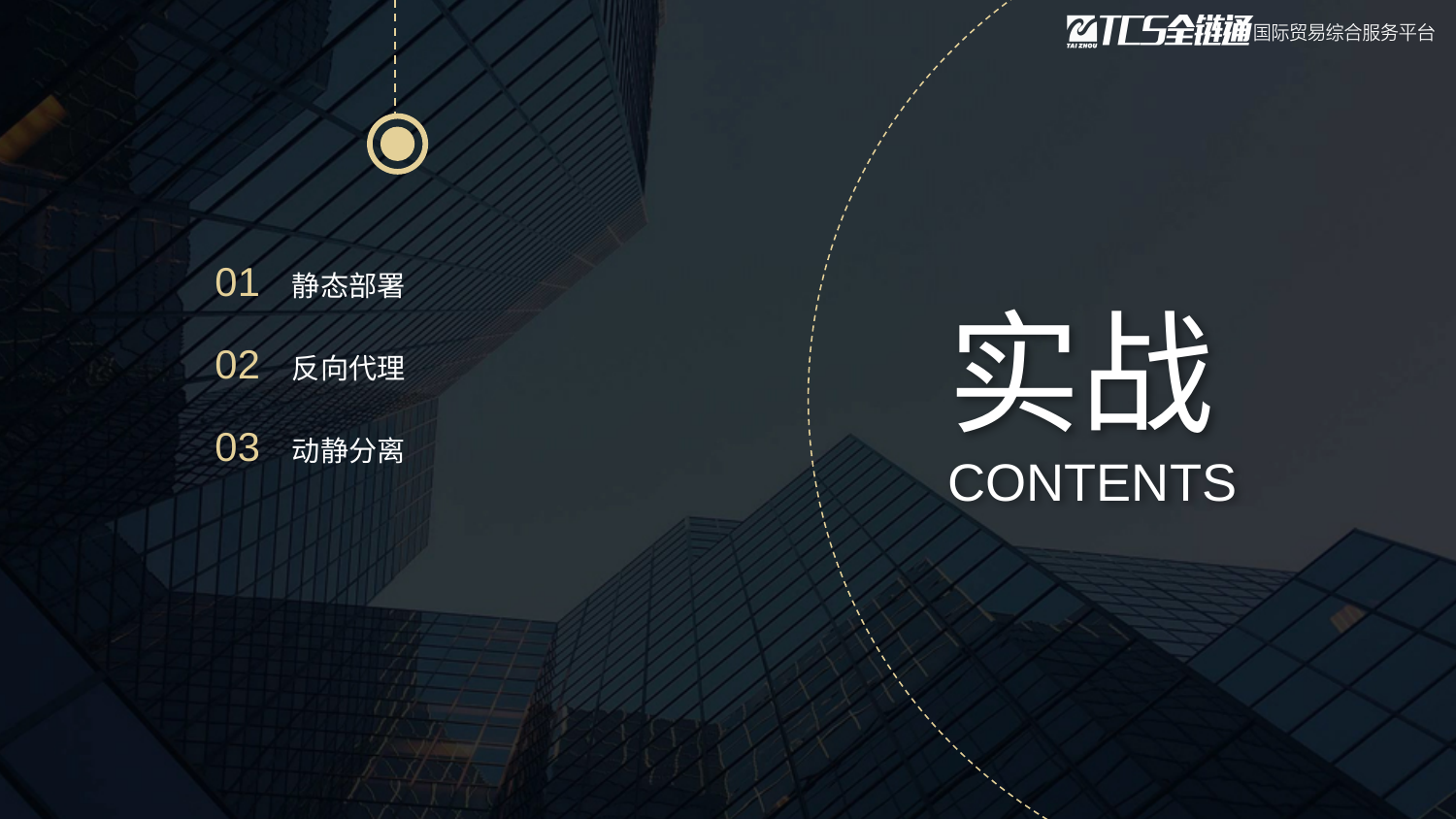

01  静态部署

02  反向代理

03  动静分离

实战
CONTENTS